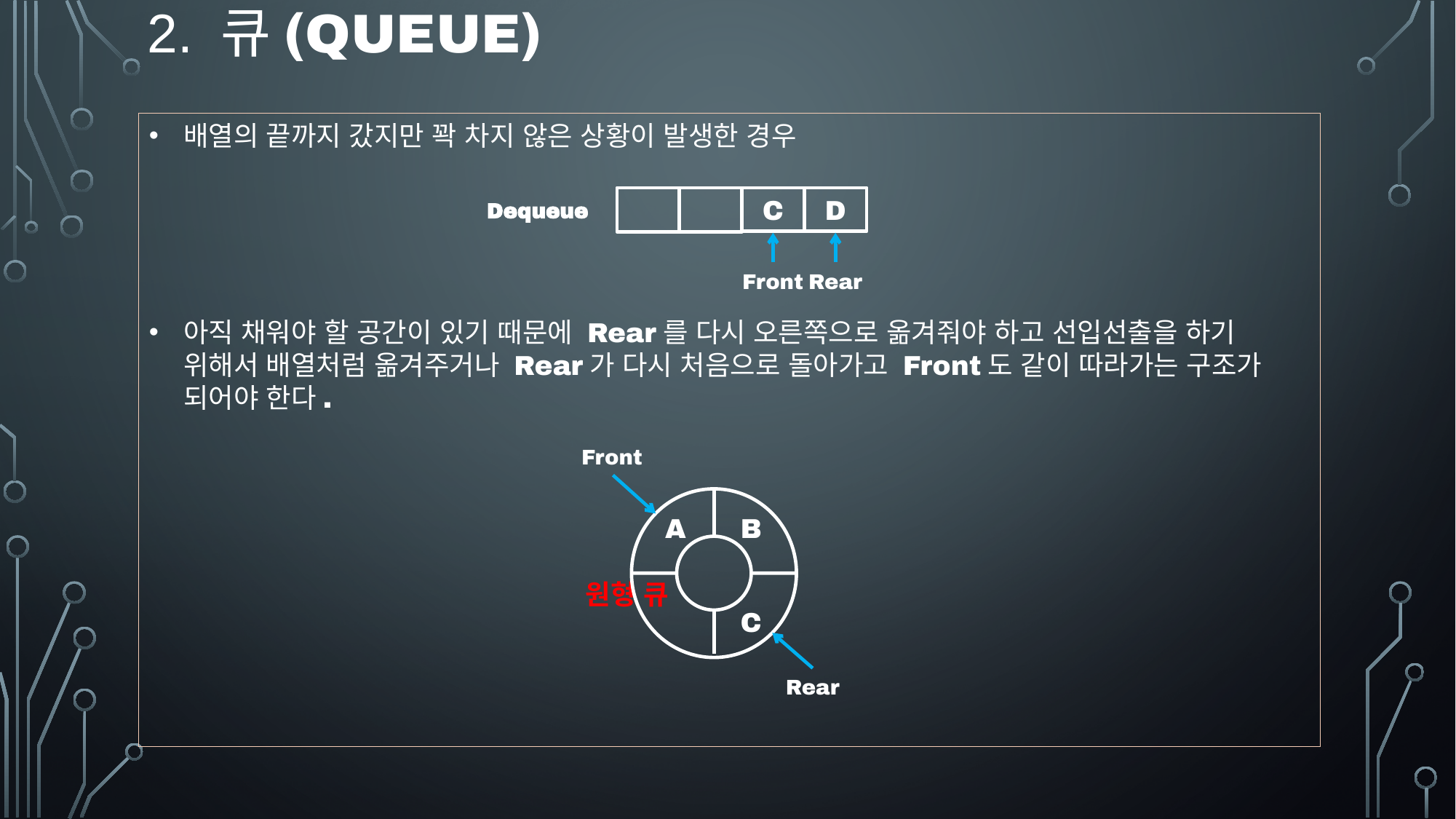

# 2. 큐(queue)
배열의 끝까지 갔지만 꽉 차지 않은 상황이 발생한 경우

아직 채워야 할 공간이 있기 때문에 Rear를 다시 오른쪽으로 옮겨줘야 하고 선입선출을 하기 위해서 배열처럼 옮겨주거나 Rear가 다시 처음으로 돌아가고 Front도 같이 따라가는 구조가 되어야 한다.

														원형 큐

C
D
Dequeue
Front
Rear
Front

A
B

C
Rear